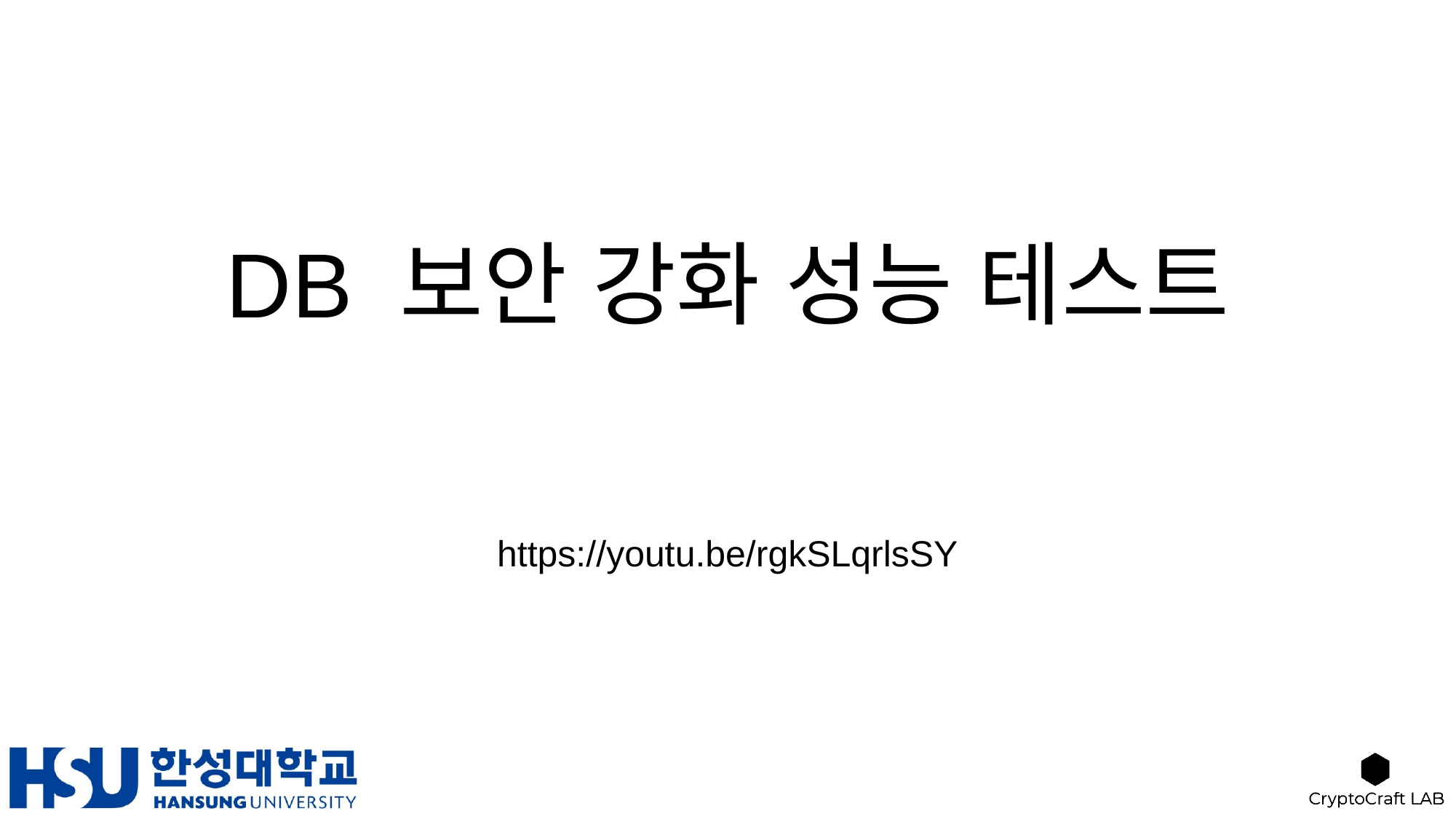

# DB 보안 강화 성능 테스트
https://youtu.be/rgkSLqrlsSY